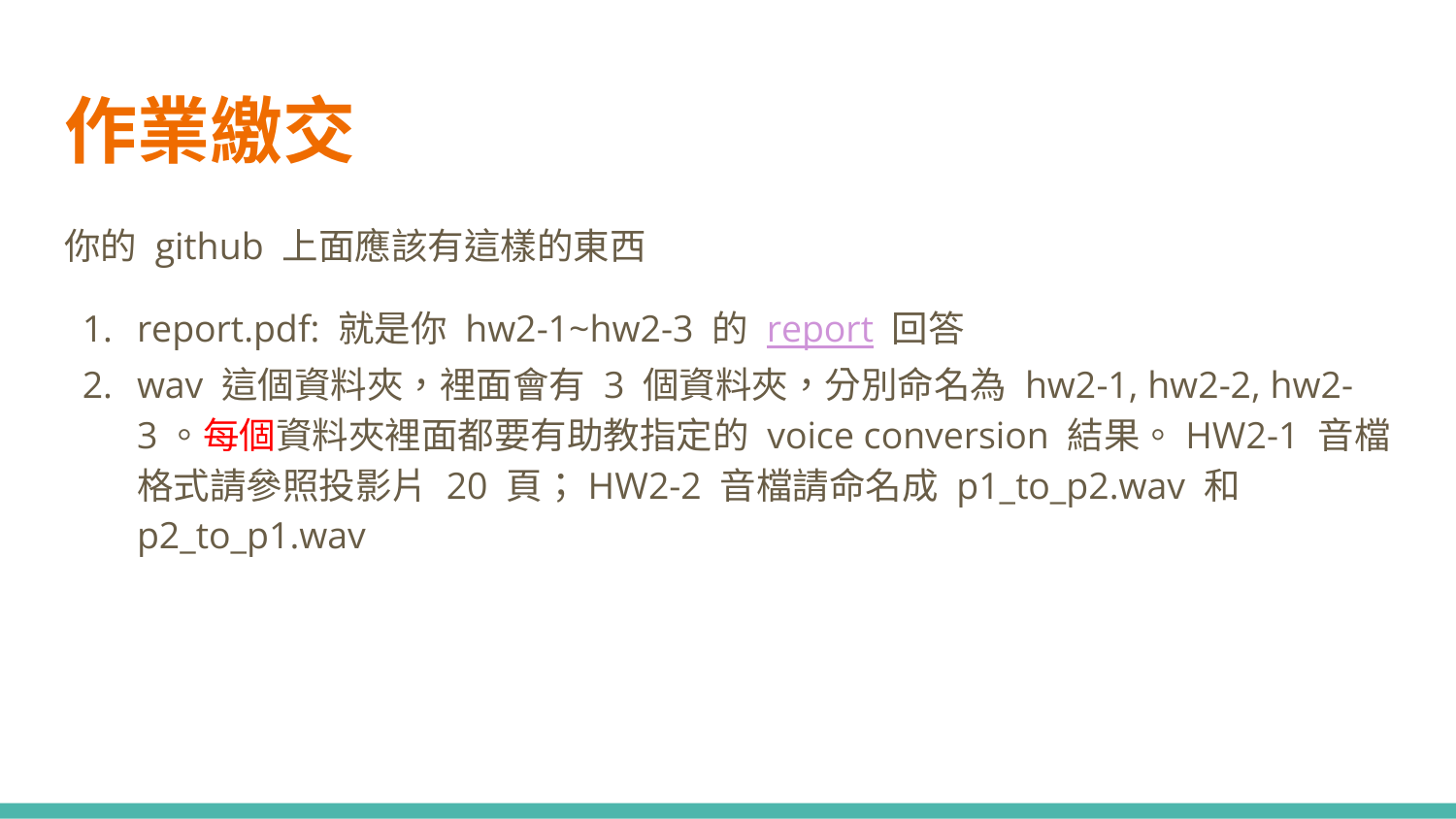

# 作業繳交
你的 github 上面應該有這樣的東西
report.pdf: 就是你 hw2-1~hw2-3 的 report 回答
wav 這個資料夾，裡面會有 3 個資料夾，分別命名為 hw2-1, hw2-2, hw2-3。每個資料夾裡面都要有助教指定的 voice conversion 結果。HW2-1 音檔格式請參照投影片 20 頁；HW2-2 音檔請命名成 p1_to_p2.wav 和 p2_to_p1.wav